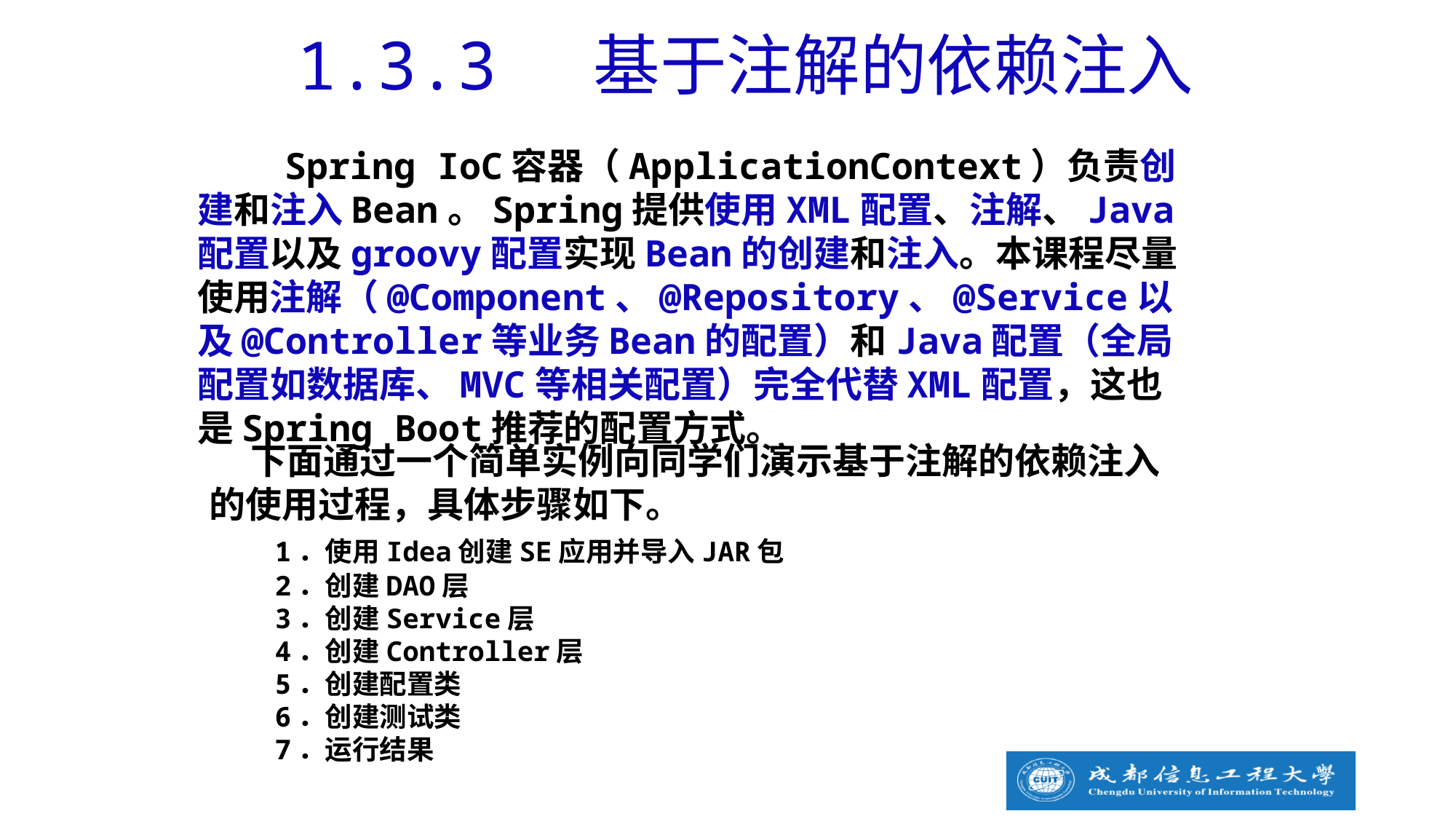

1.3.3  基于注解的依赖注入
    Spring IoC容器（ApplicationContext）负责创建和注入Bean。Spring提供使用XML配置、注解、Java配置以及groovy配置实现Bean的创建和注入。本课程尽量使用注解（@Component、@Repository、@Service以及@Controller等业务Bean的配置）和Java配置（全局配置如数据库、MVC等相关配置）完全代替XML配置，这也是Spring Boot推荐的配置方式。
    下面通过一个简单实例向同学们演示基于注解的依赖注入的使用过程，具体步骤如下。
   1．使用Idea创建SE应用并导入JAR包
    2．创建DAO层
    3．创建Service层
    4．创建Controller层
    5．创建配置类
    6．创建测试类
    7．运行结果